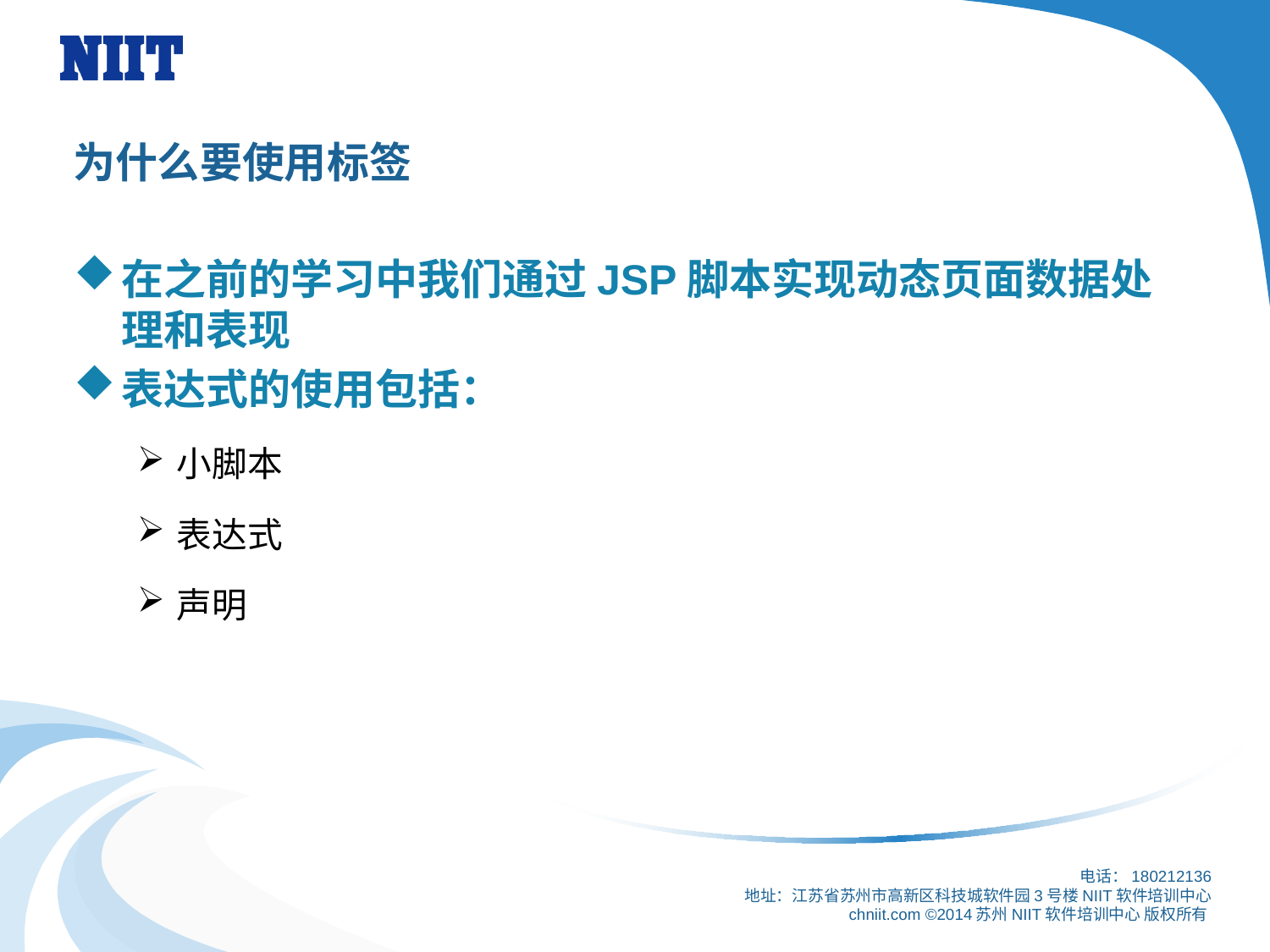

# 为什么要使用标签
在之前的学习中我们通过JSP脚本实现动态页面数据处理和表现
表达式的使用包括：
小脚本
表达式
声明